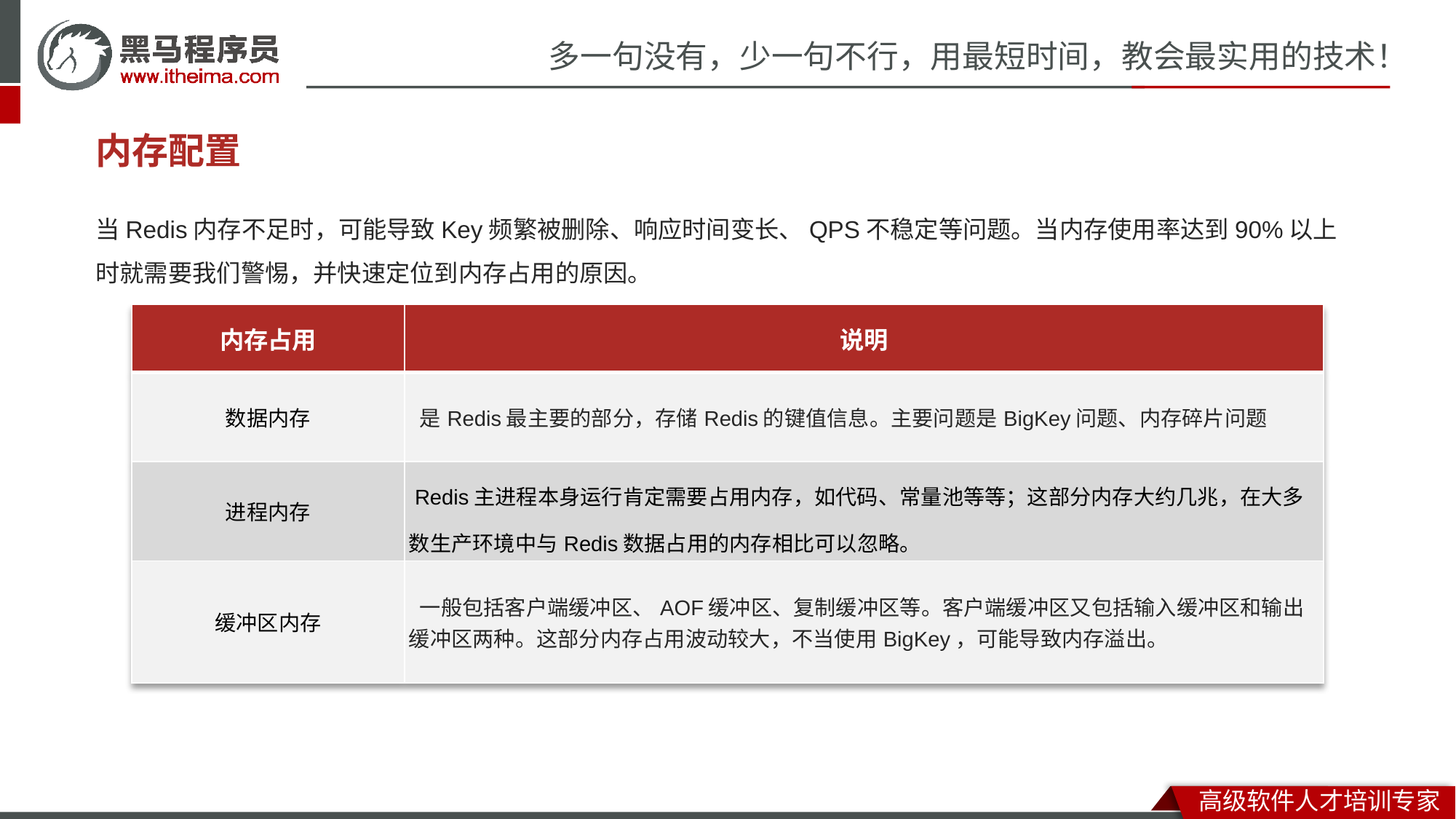

# 内存配置
当Redis内存不足时，可能导致Key频繁被删除、响应时间变长、QPS不稳定等问题。当内存使用率达到90%以上时就需要我们警惕，并快速定位到内存占用的原因。
| 内存占用 | 说明 |
| --- | --- |
| 数据内存 | 是Redis最主要的部分，存储Redis的键值信息。主要问题是BigKey问题、内存碎片问题 |
| 进程内存 | Redis主进程本身运⾏肯定需要占⽤内存，如代码、常量池等等；这部分内存⼤约⼏兆，在⼤多数⽣产环境中与Redis数据占⽤的内存相⽐可以忽略。 |
| 缓冲区内存 | 一般包括客户端缓冲区、AOF缓冲区、复制缓冲区等。客户端缓冲区又包括输入缓冲区和输出缓冲区两种。这部分内存占用波动较大，不当使用BigKey，可能导致内存溢出。 |